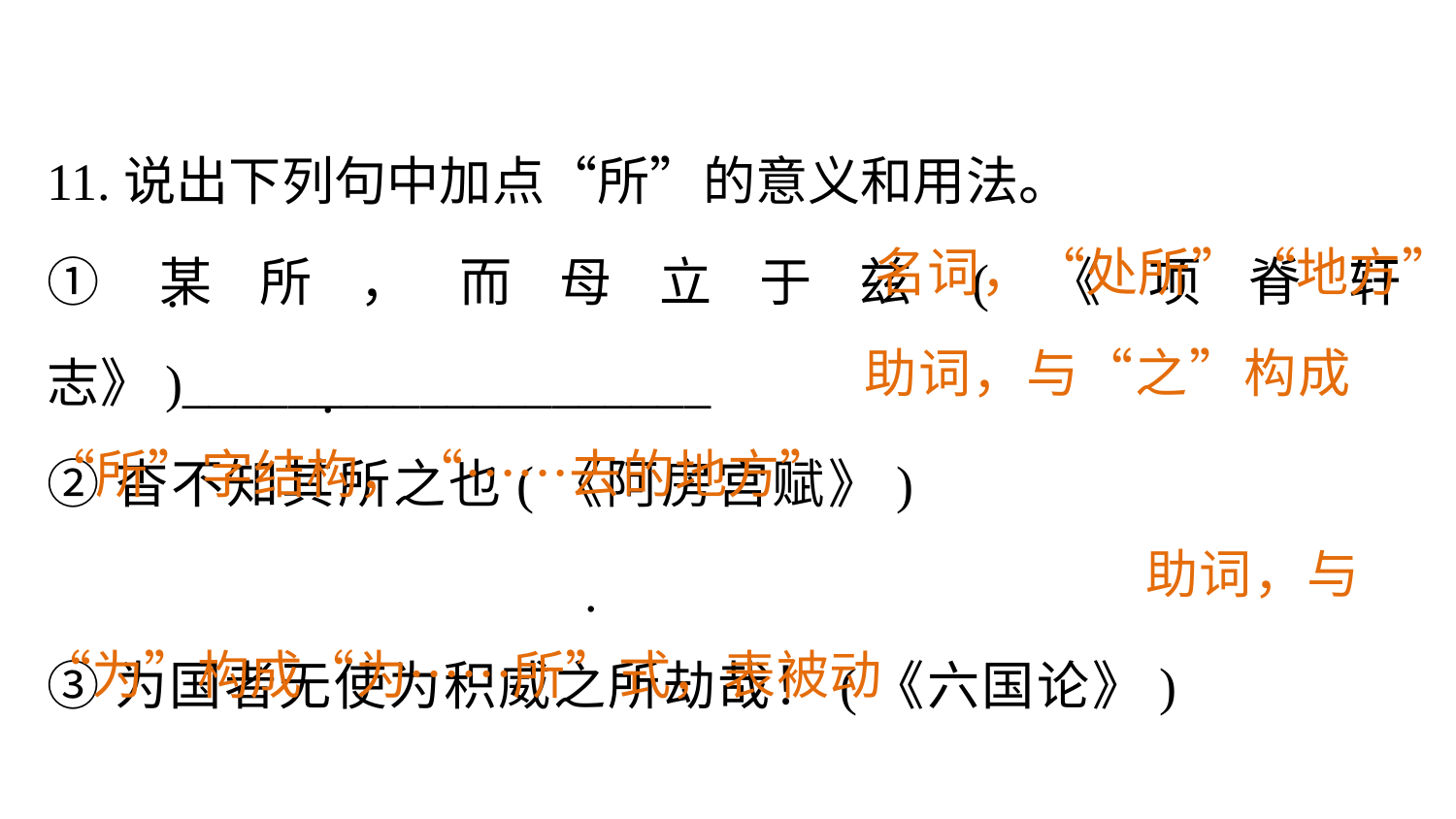

11.说出下列句中加点“所”的意义和用法。
①某所，而母立于兹(《项脊轩志》)____________________
②杳不知其所之也(《阿房宫赋》)
③为国者无使为积威之所劫哉！(《六国论》)
名词，“处所”“地方”
.
                                                            助词，与“之”构成“所”字结构，“……去的地方”
.
                                                                                  助词，与“为”构成“为……所”式，表被动
.